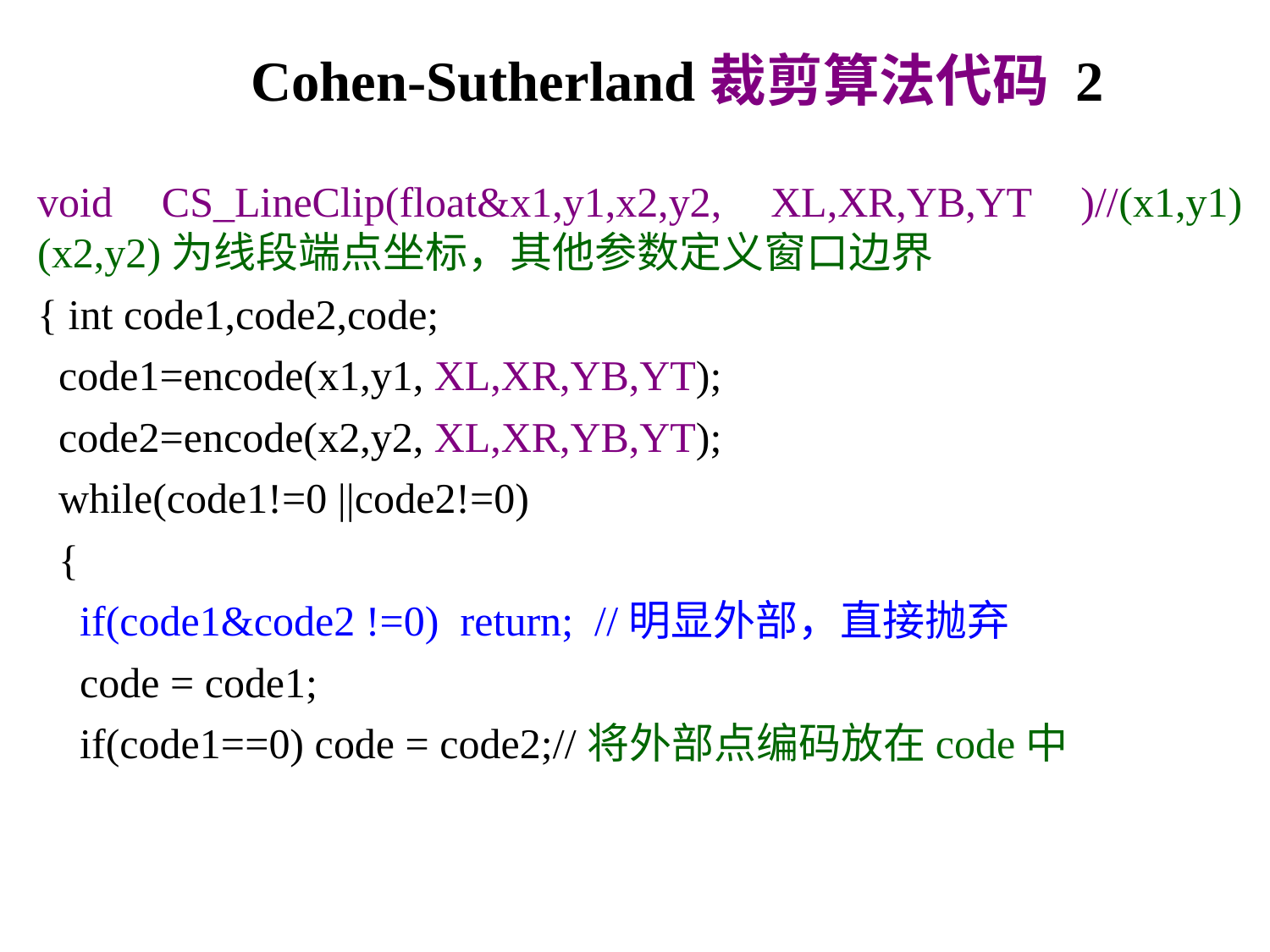

Cohen-Sutherland裁剪算法代码 2
void CS_LineClip(float&x1,y1,x2,y2, XL,XR,YB,YT )//(x1,y1)(x2,y2)为线段端点坐标，其他参数定义窗口边界
{ int code1,code2,code;
  code1=encode(x1,y1, XL,XR,YB,YT);
  code2=encode(x2,y2, XL,XR,YB,YT);
  while(code1!=0 ||code2!=0)
  {
    if(code1&code2 !=0)  return;  //明显外部，直接抛弃
    code = code1;
    if(code1==0) code = code2;//将外部点编码放在code中